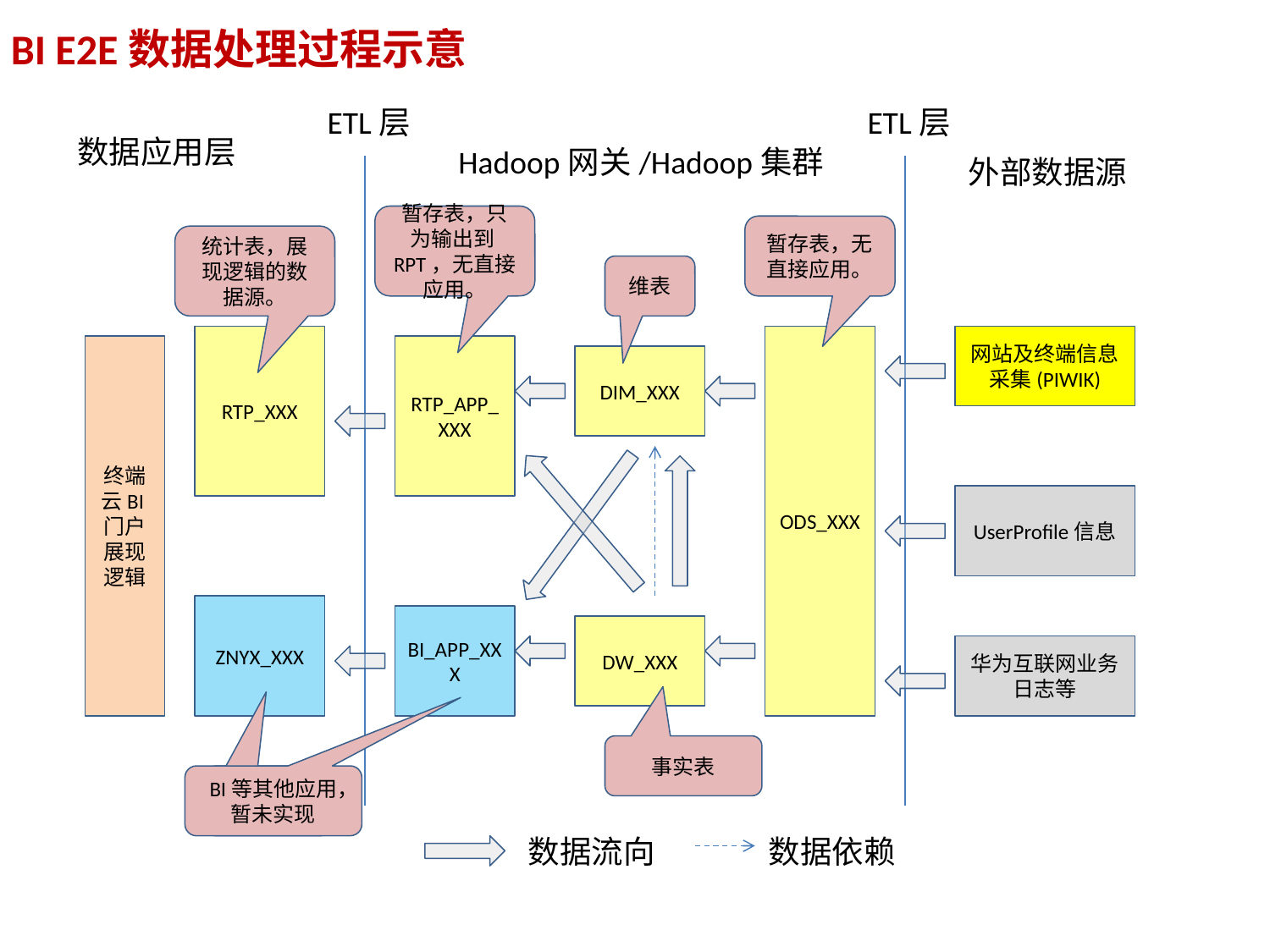

BI E2E数据处理过程示意
ETL层
ETL层
数据应用层
Hadoop网关/Hadoop集群
外部数据源
暂存表，只为输出到RPT，无直接应用。
暂存表，无直接应用。
统计表，展现逻辑的数据源。
维表
RTP_XXX
ODS_XXX
网站及终端信息采集(PIWIK)
终端云BI门户展现逻辑
RTP_APP_XXX
DIM_XXX

UserProfile信息

ZNYX_XXX
BI_APP_XXX
DW_XXX

华为互联网业务日志等

事实表
BI等其他应用，暂未实现
明细表、事实表
数据流向
数据依赖